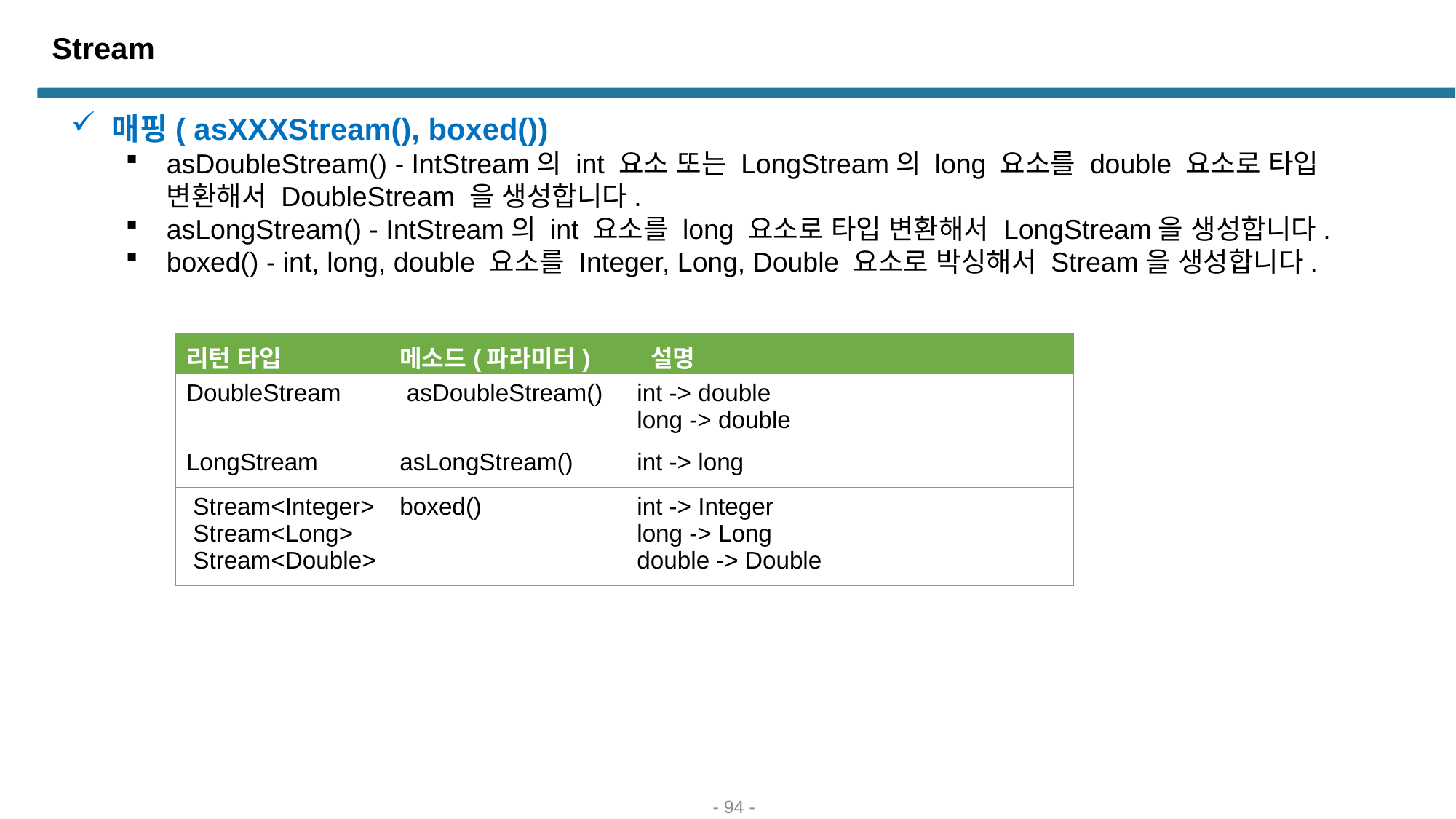

# Stream
매핑( asXXXStream(), boxed())
asDoubleStream() - IntStream의 int 요소 또는 LongStream의 long 요소를 double 요소로 타입 변환해서 DoubleStream 을 생성합니다.
asLongStream() - IntStream의 int 요소를 long 요소로 타입 변환해서 LongStream을 생성합니다.
boxed() - int, long, double 요소를 Integer, Long, Double 요소로 박싱해서 Stream을 생성합니다.
| 리턴 타입 | 메소드(파라미터) | 설명 |
| --- | --- | --- |
| DoubleStream | asDoubleStream() | int -> double long -> double |
| LongStream | asLongStream() | int -> long |
| Stream<Integer> Stream<Long> Stream<Double> | boxed() | int -> Integer long -> Long double -> Double |
- 94 -